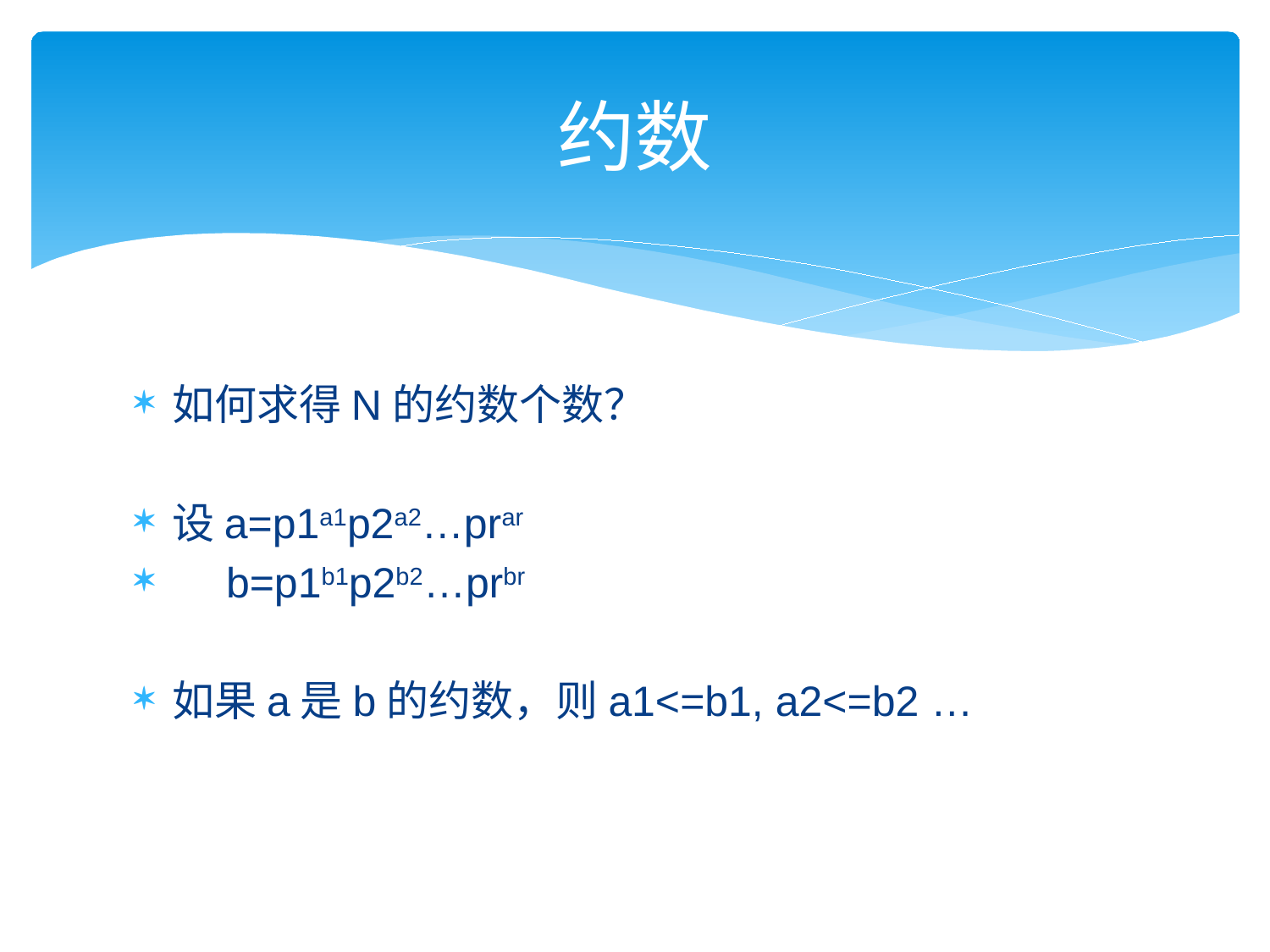

# 约数
如何求得N的约数个数？

设a=p1a1p2a2…prar
     b=p1b1p2b2…prbr

如果a是b的约数，则a1<=b1, a2<=b2 …